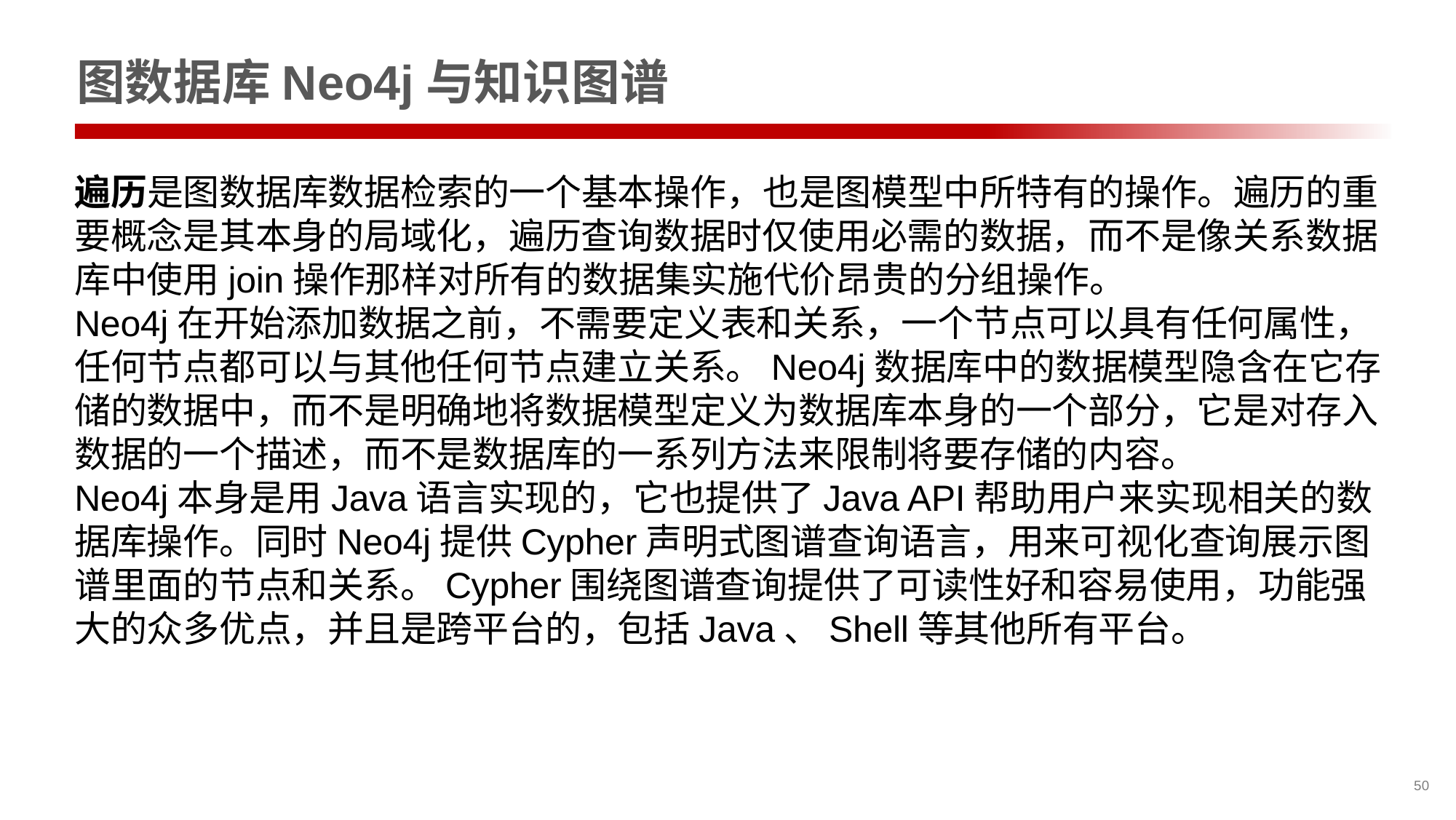

# 图数据库Neo4j与知识图谱

遍历是图数据库数据检索的一个基本操作，也是图模型中所特有的操作。遍历的重要概念是其本身的局域化，遍历查询数据时仅使用必需的数据，而不是像关系数据库中使用join操作那样对所有的数据集实施代价昂贵的分组操作。
Neo4j在开始添加数据之前，不需要定义表和关系，一个节点可以具有任何属性，任何节点都可以与其他任何节点建立关系。Neo4j数据库中的数据模型隐含在它存储的数据中，而不是明确地将数据模型定义为数据库本身的一个部分，它是对存入数据的一个描述，而不是数据库的一系列方法来限制将要存储的内容。
Neo4j本身是用Java语言实现的，它也提供了Java API帮助用户来实现相关的数据库操作。同时Neo4j提供Cypher声明式图谱查询语言，用来可视化查询展示图谱里面的节点和关系。Cypher围绕图谱查询提供了可读性好和容易使用，功能强大的众多优点，并且是跨平台的，包括Java、Shell等其他所有平台。
50